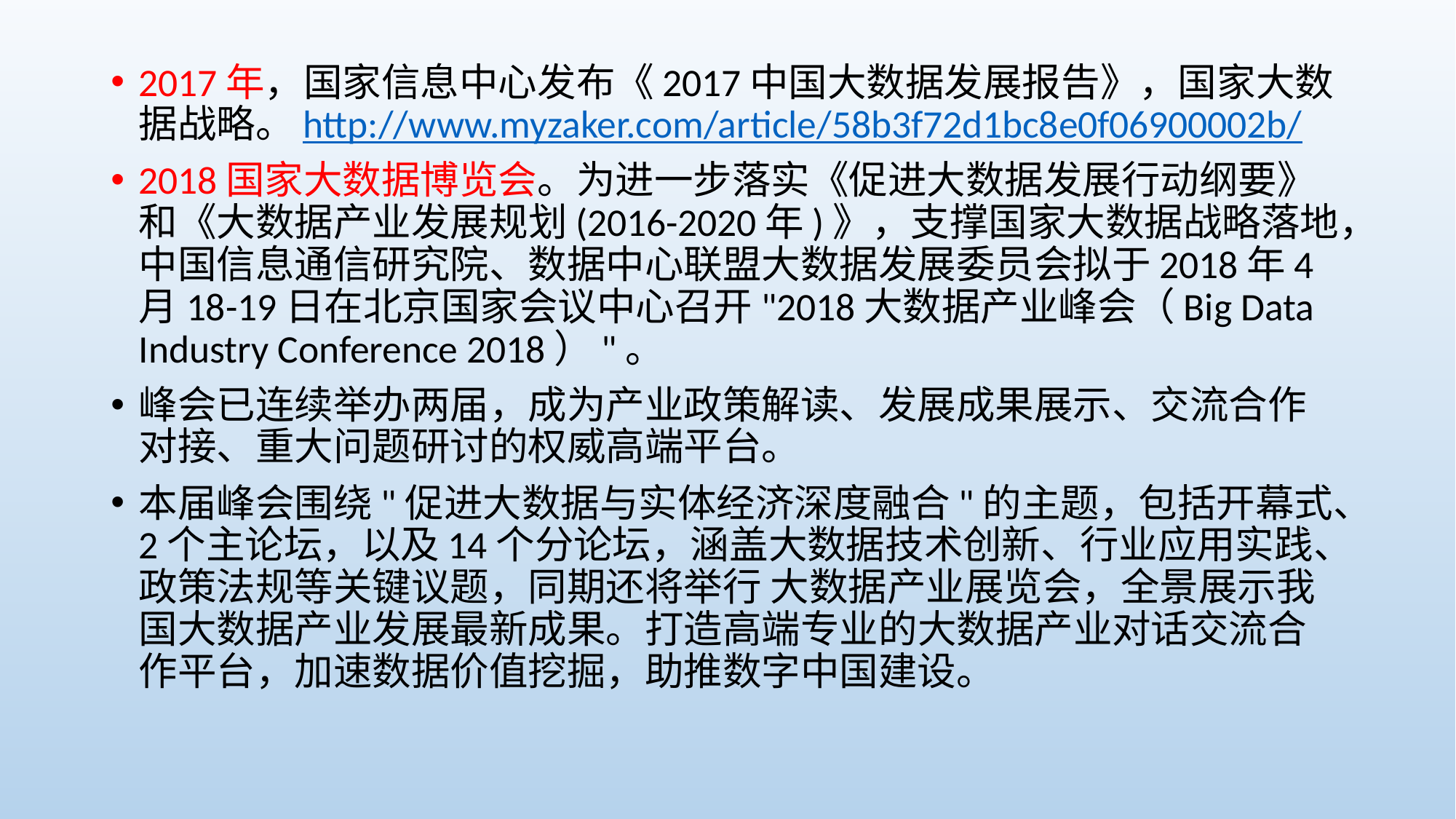

2017年，国家信息中心发布《2017中国大数据发展报告》，国家大数据战略。http://www.myzaker.com/article/58b3f72d1bc8e0f06900002b/
2018国家大数据博览会。为进一步落实《促进大数据发展行动纲要》和《大数据产业发展规划(2016-2020年)》，支撑国家大数据战略落地，中国信息通信研究院、数据中心联盟大数据发展委员会拟于2018年4月18-19日在北京国家会议中心召开"2018大数据产业峰会（Big Data Industry Conference 2018）"。
峰会已连续举办两届，成为产业政策解读、发展成果展示、交流合作对接、重大问题研讨的权威高端平台。
本届峰会围绕"促进大数据与实体经济深度融合"的主题，包括开幕式、2个主论坛，以及14个分论坛，涵盖大数据技术创新、行业应用实践、政策法规等关键议题，同期还将举行 大数据产业展览会，全景展示我国大数据产业发展最新成果。打造高端专业的大数据产业对话交流合作平台，加速数据价值挖掘，助推数字中国建设。